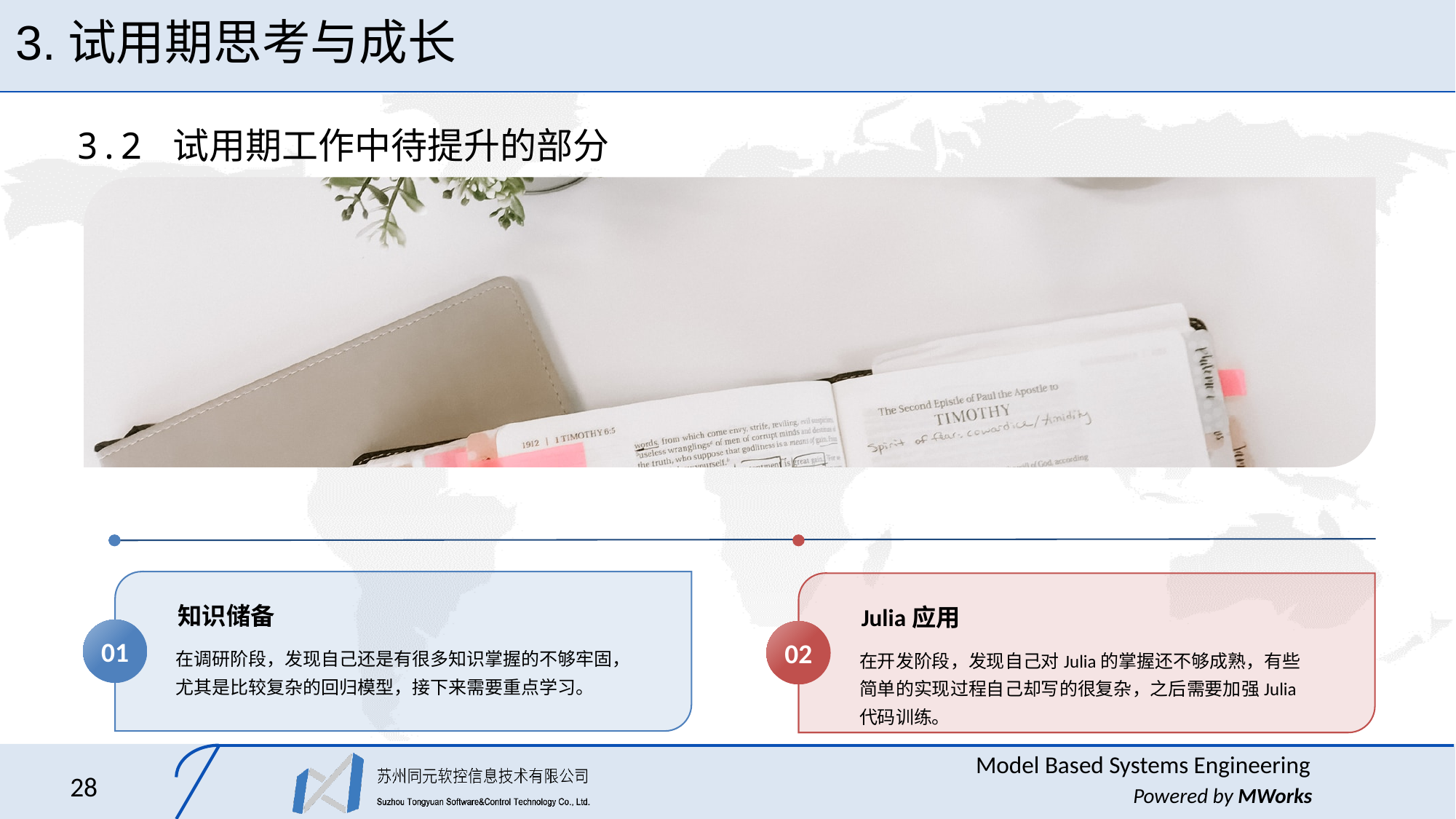

# 3.试用期思考与成长
3.2 试用期工作中待提升的部分

知识储备
在调研阶段，发现自己还是有很多知识掌握的不够牢固，尤其是比较复杂的回归模型，接下来需要重点学习。
01

Julia应用
在开发阶段，发现自己对Julia的掌握还不够成熟，有些简单的实现过程自己却写的很复杂，之后需要加强Julia代码训练。
02